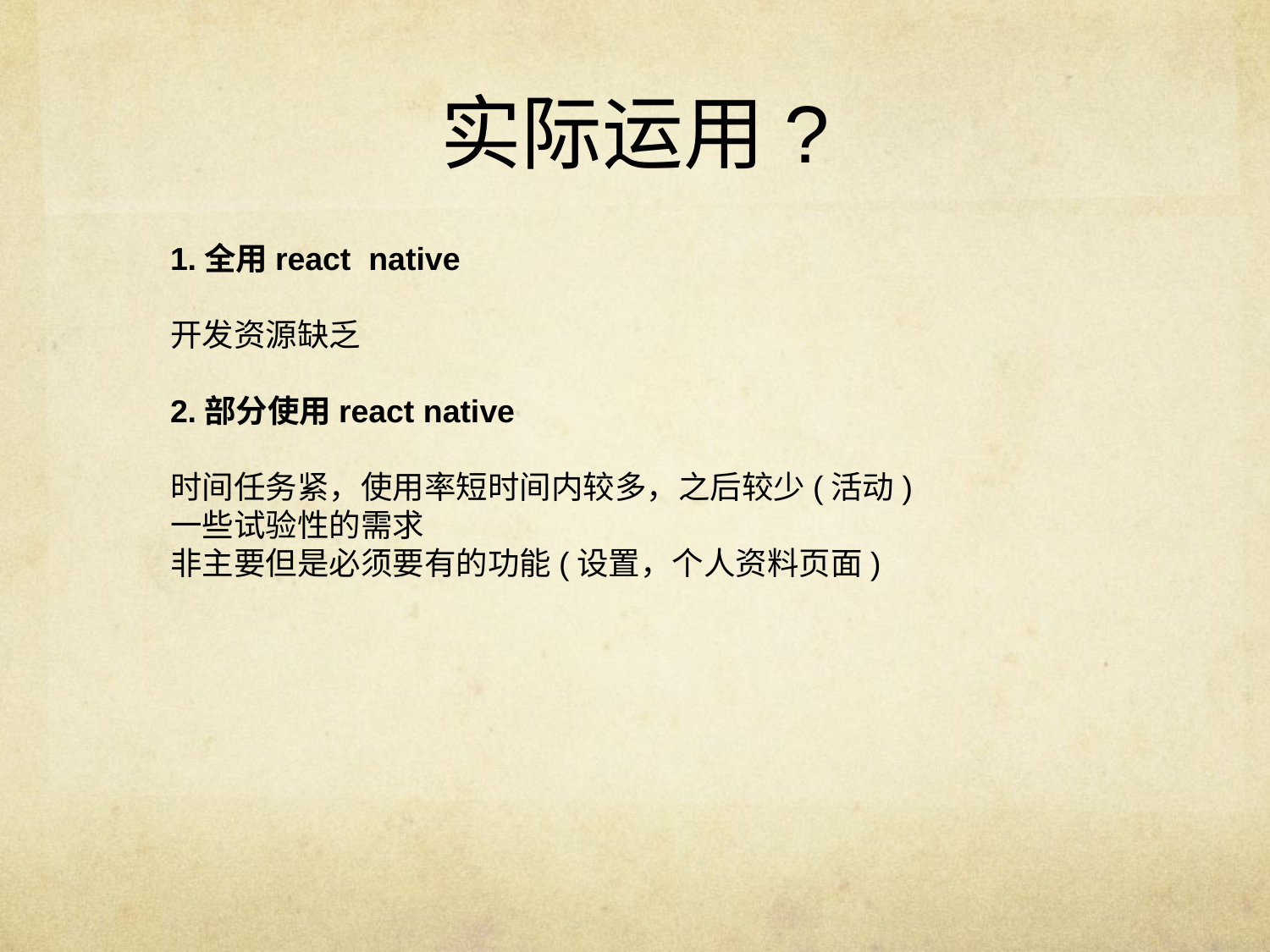

# 实际运用?
1.全用react  native

开发资源缺乏

2.部分使用react native

时间任务紧，使用率短时间内较多，之后较少(活动)
一些试验性的需求
非主要但是必须要有的功能(设置，个人资料页面)